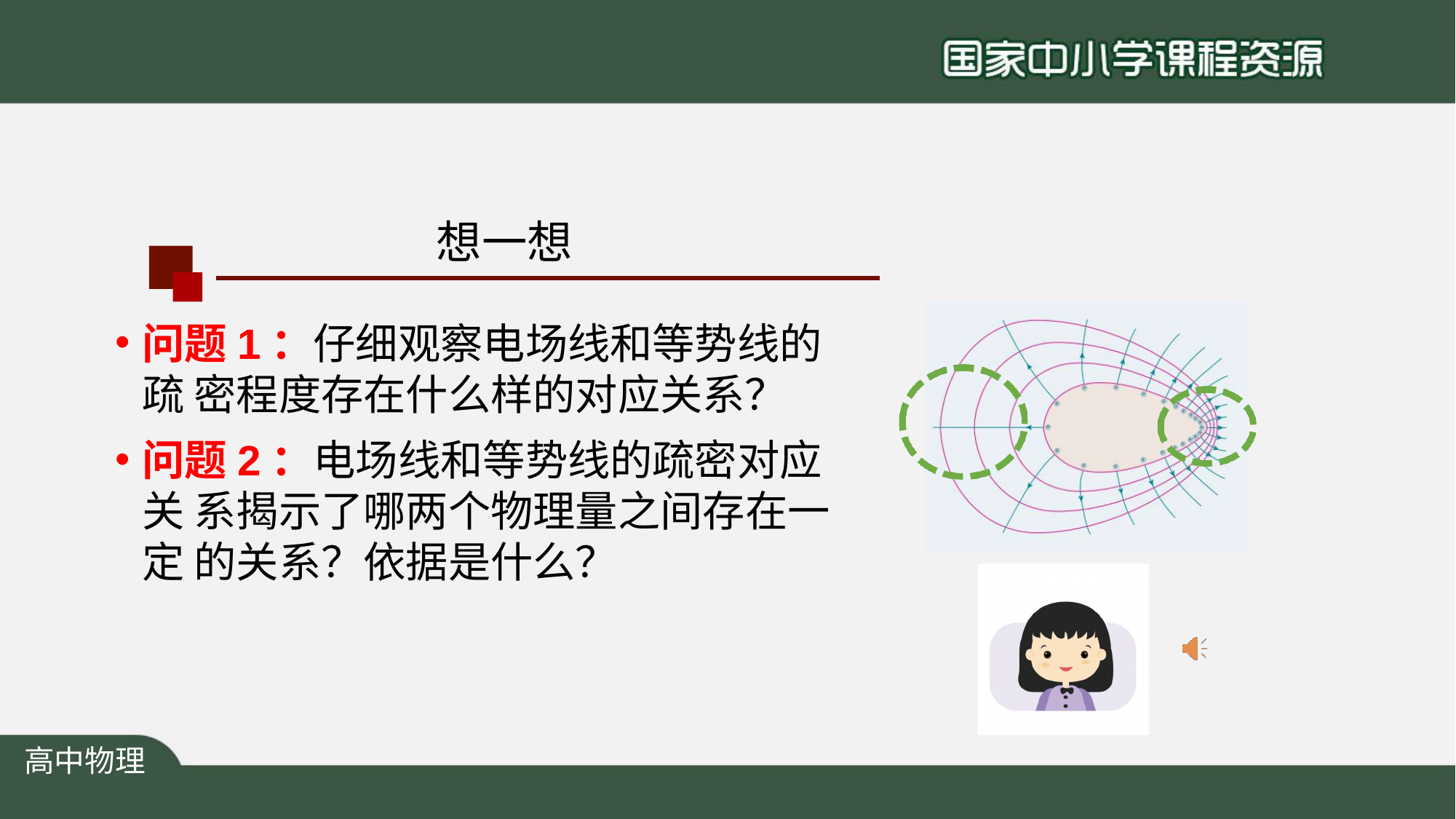

想一想

问题1：仔细观察电场线和等势线的疏 密程度存在什么样的对应关系？
问题2：电场线和等势线的疏密对应关 系揭示了哪两个物理量之间存在一定 的关系？依据是什么？

高中物理